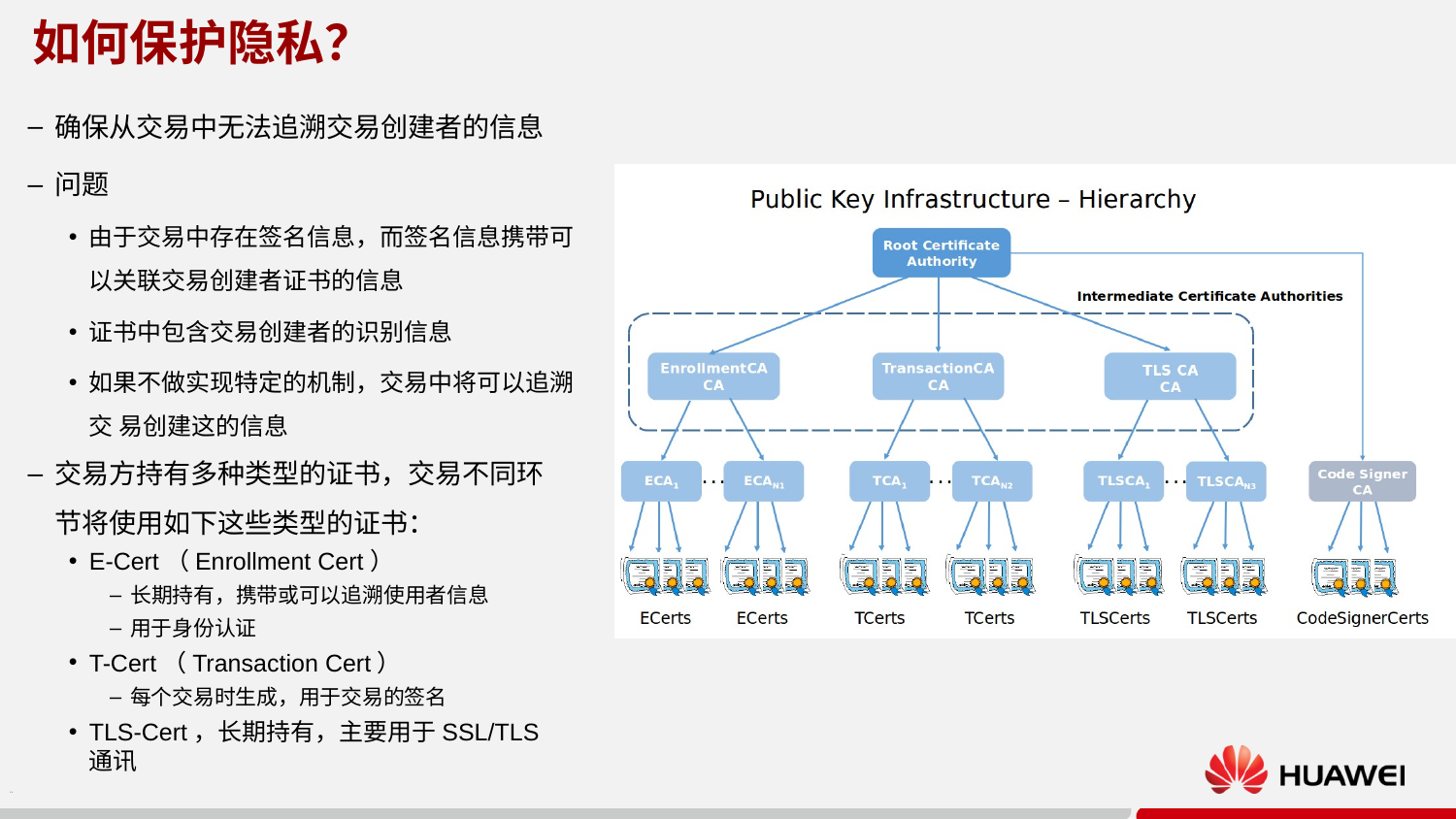

# 如何保护隐私？
确保从交易中无法追溯交易创建者的信息
问题
由于交易中存在签名信息，而签名信息携带可以关联交易创建者证书的信息
证书中包含交易创建者的识别信息
如果不做实现特定的机制，交易中将可以追溯交 易创建这的信息
交易方持有多种类型的证书，交易不同环节将使用如下这些类型的证书：
E-Cert（Enrollment Cert）
长期持有，携带或可以追溯使用者信息
用于身份认证
T-Cert（Transaction Cert）
每个交易时生成，用于交易的签名
TLS-Cert，长期持有，主要用于SSL/TLS通讯

14